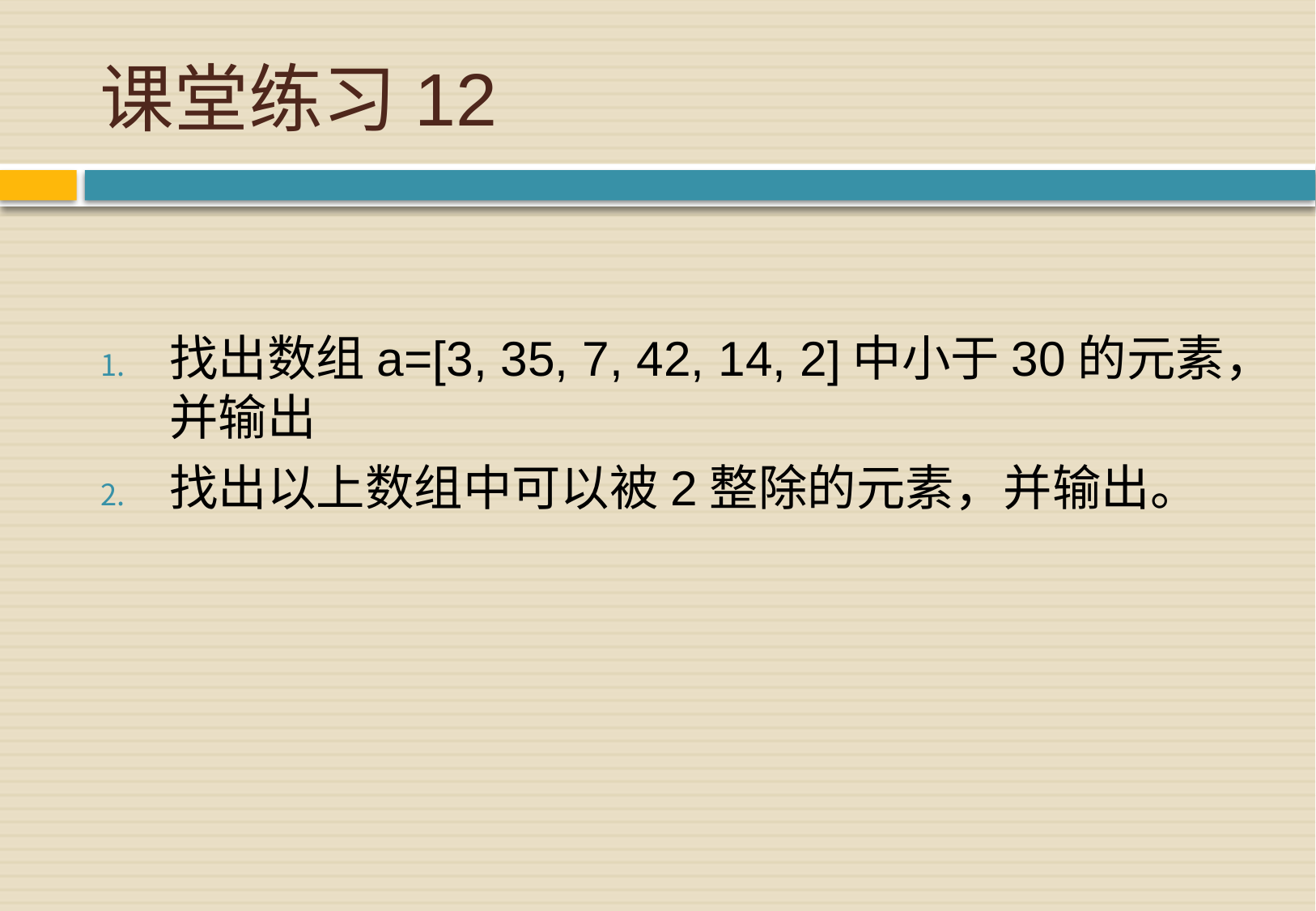

# 课堂练习12
找出数组a=[3, 35, 7, 42, 14, 2]中小于30的元素，并输出
找出以上数组中可以被2整除的元素，并输出。